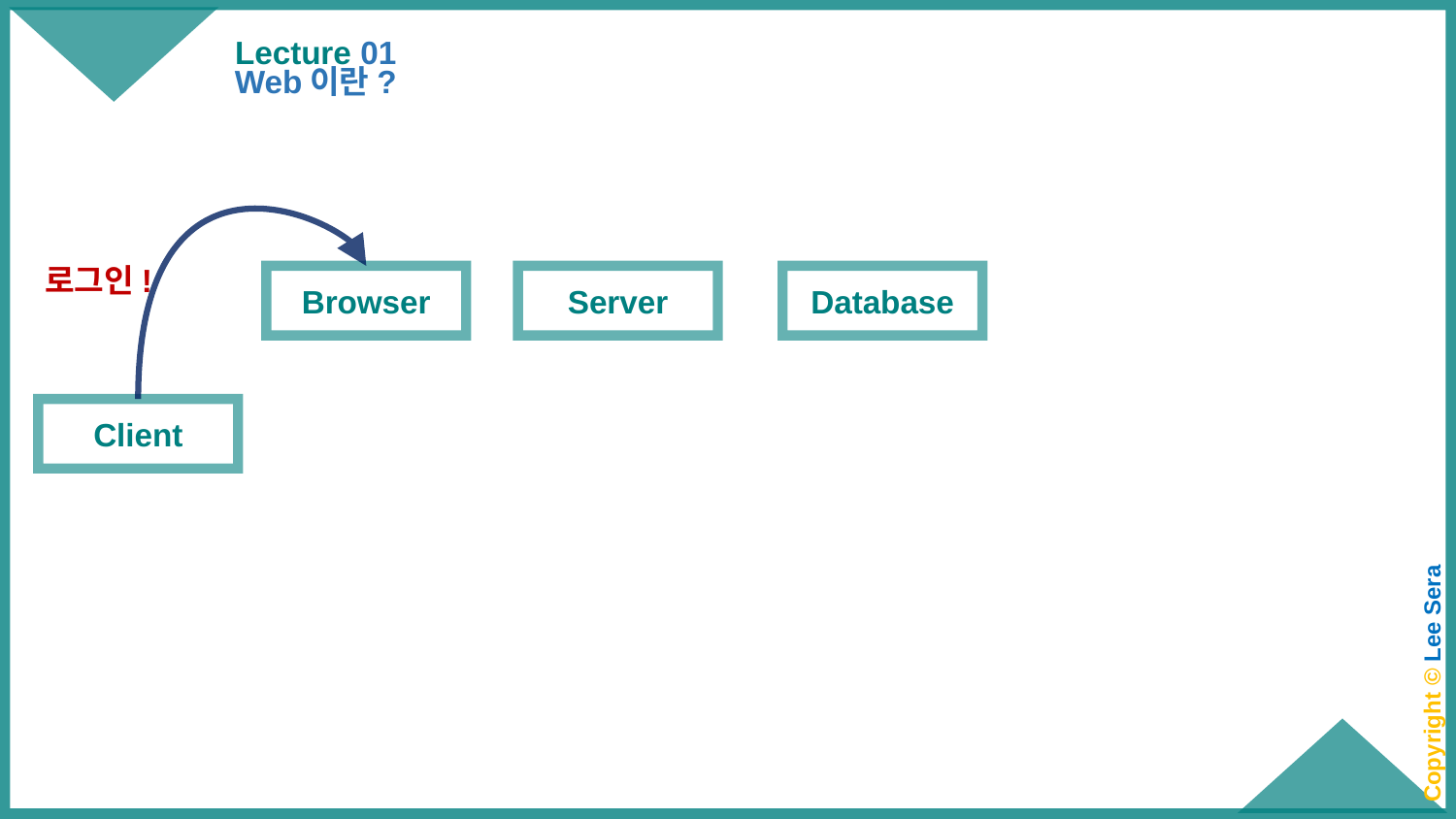

Lecture 01
Web이란?
로그인!
Server
Database
Browser
Client
Copyright © Lee Sera